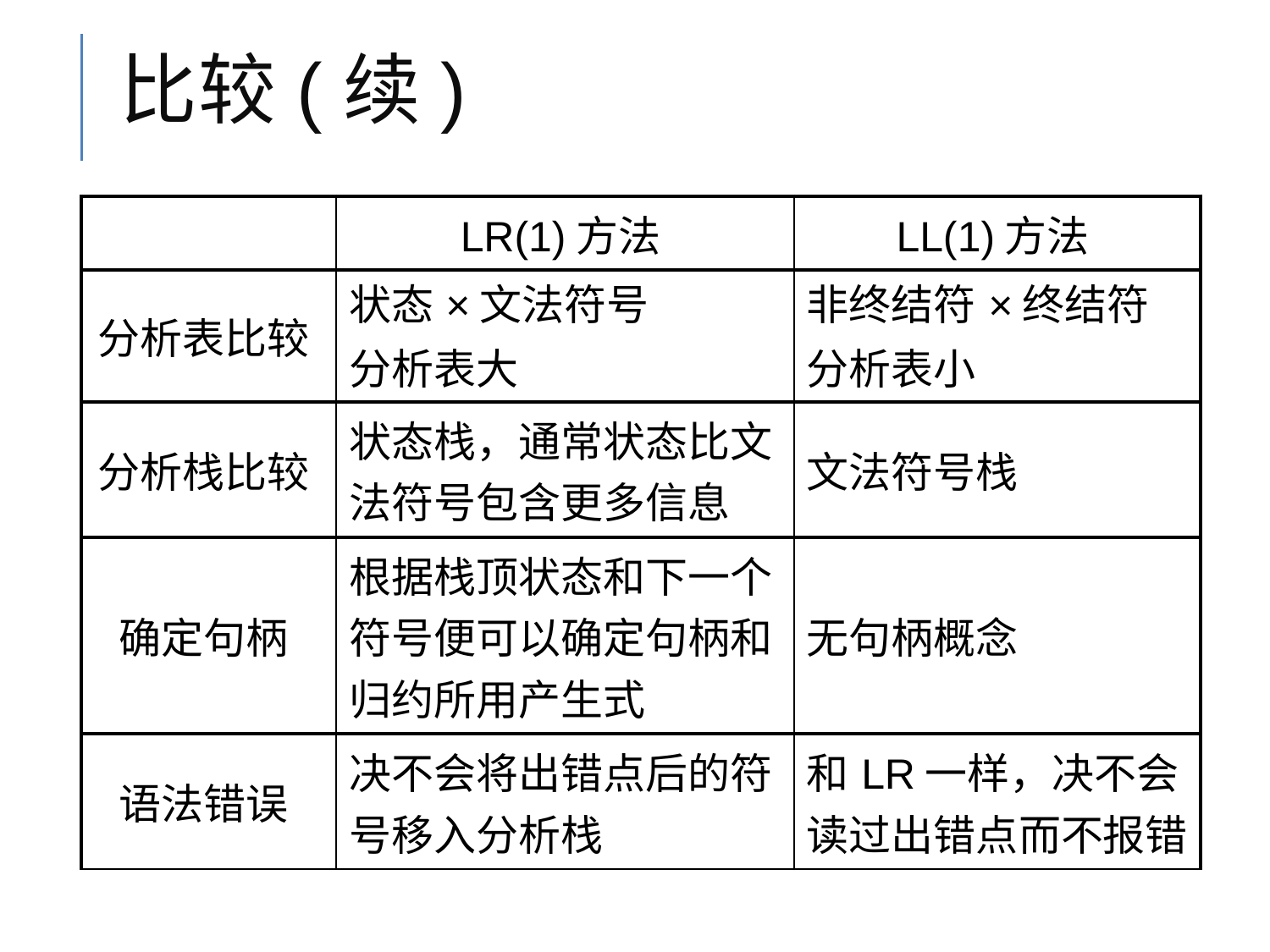

# 比较(续)
|  | LR(1)方法 | LL(1)方法 |
| --- | --- | --- |
| 分析表比较 | 状态×文法符号 分析表大 | 非终结符×终结符 分析表小 |
| 分析栈比较 | 状态栈，通常状态比文法符号包含更多信息 | 文法符号栈 |
| 确定句柄 | 根据栈顶状态和下一个符号便可以确定句柄和归约所用产生式 | 无句柄概念 |
| 语法错误 | 决不会将出错点后的符号移入分析栈 | 和LR一样，决不会读过出错点而不报错 |
91